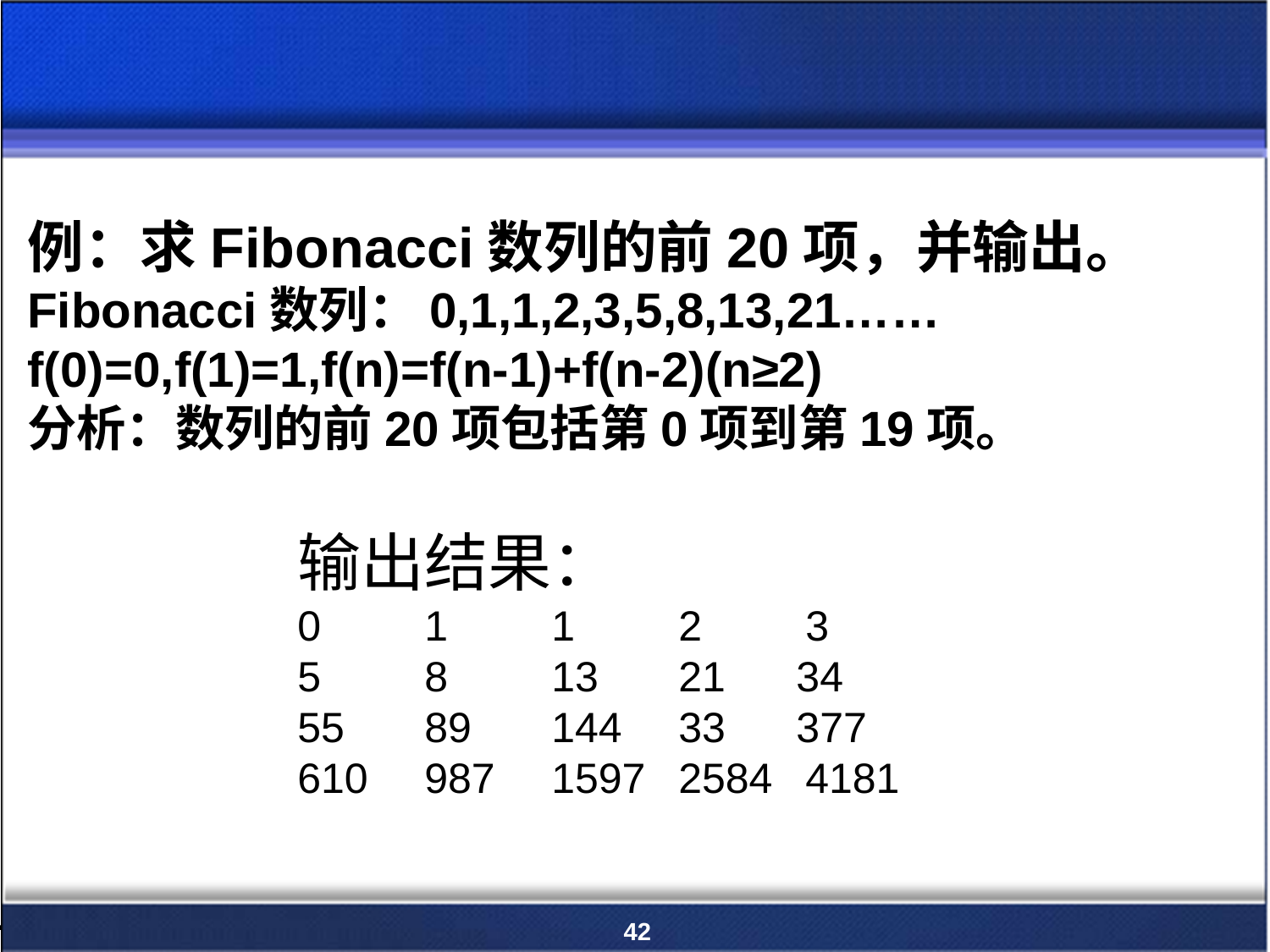

例：求Fibonacci数列的前20项，并输出。
Fibonacci数列：0,1,1,2,3,5,8,13,21……
f(0)=0,f(1)=1,f(n)=f(n-1)+f(n-2)(n≥2)
分析：数列的前20项包括第0项到第19项。

输出结果：
0	1	1	2	3
5	8	13	21      34
55	89	144	33      377
610	987	1597	2584	4181
42